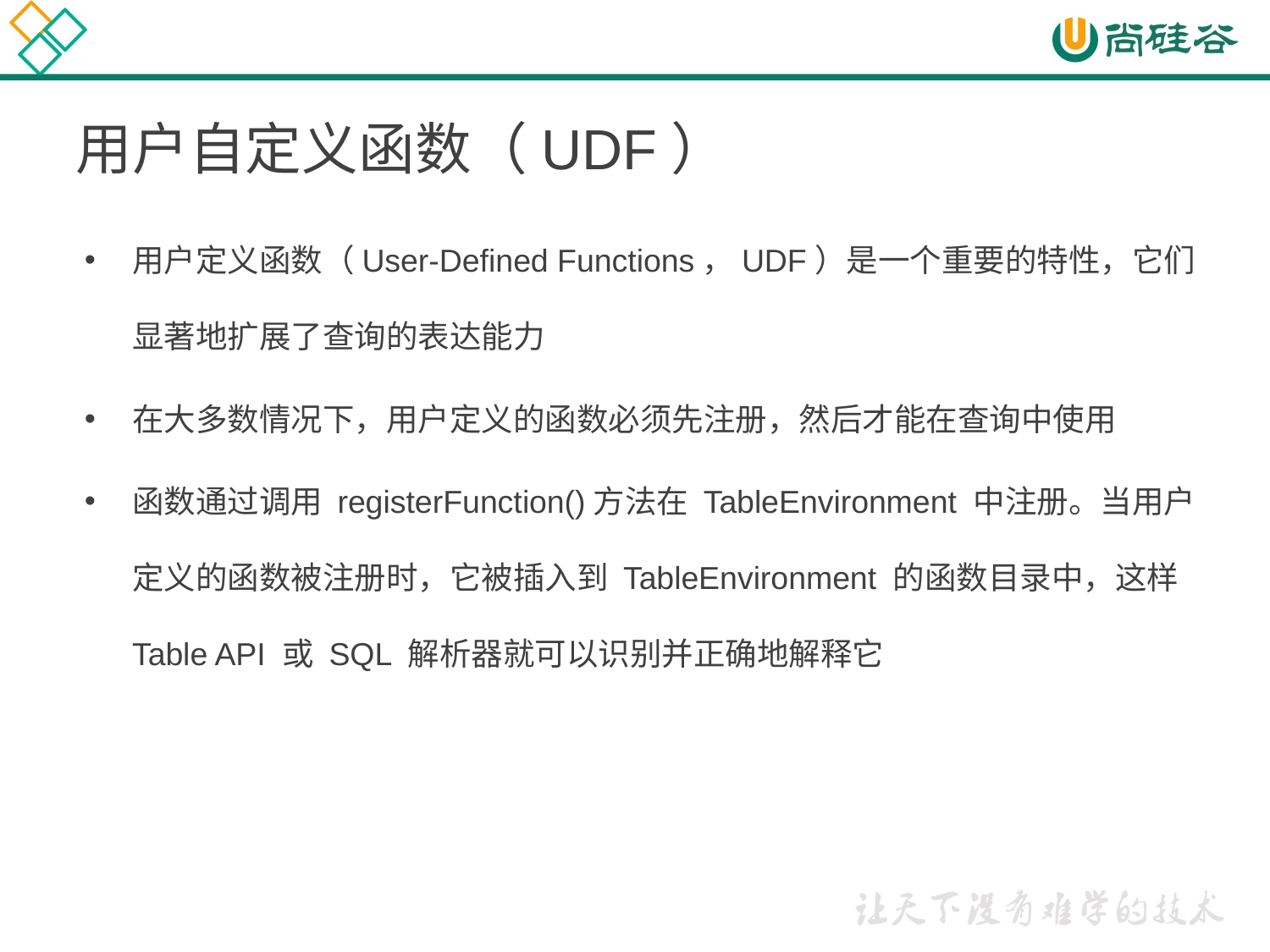

用户自定义函数（UDF）
用户定义函数（User-Defined Functions，UDF）是一个重要的特性，它们显著地扩展了查询的表达能力
在大多数情况下，用户定义的函数必须先注册，然后才能在查询中使用
函数通过调用 registerFunction()方法在 TableEnvironment 中注册。当用户定义的函数被注册时，它被插入到 TableEnvironment 的函数目录中，这样Table API 或 SQL 解析器就可以识别并正确地解释它